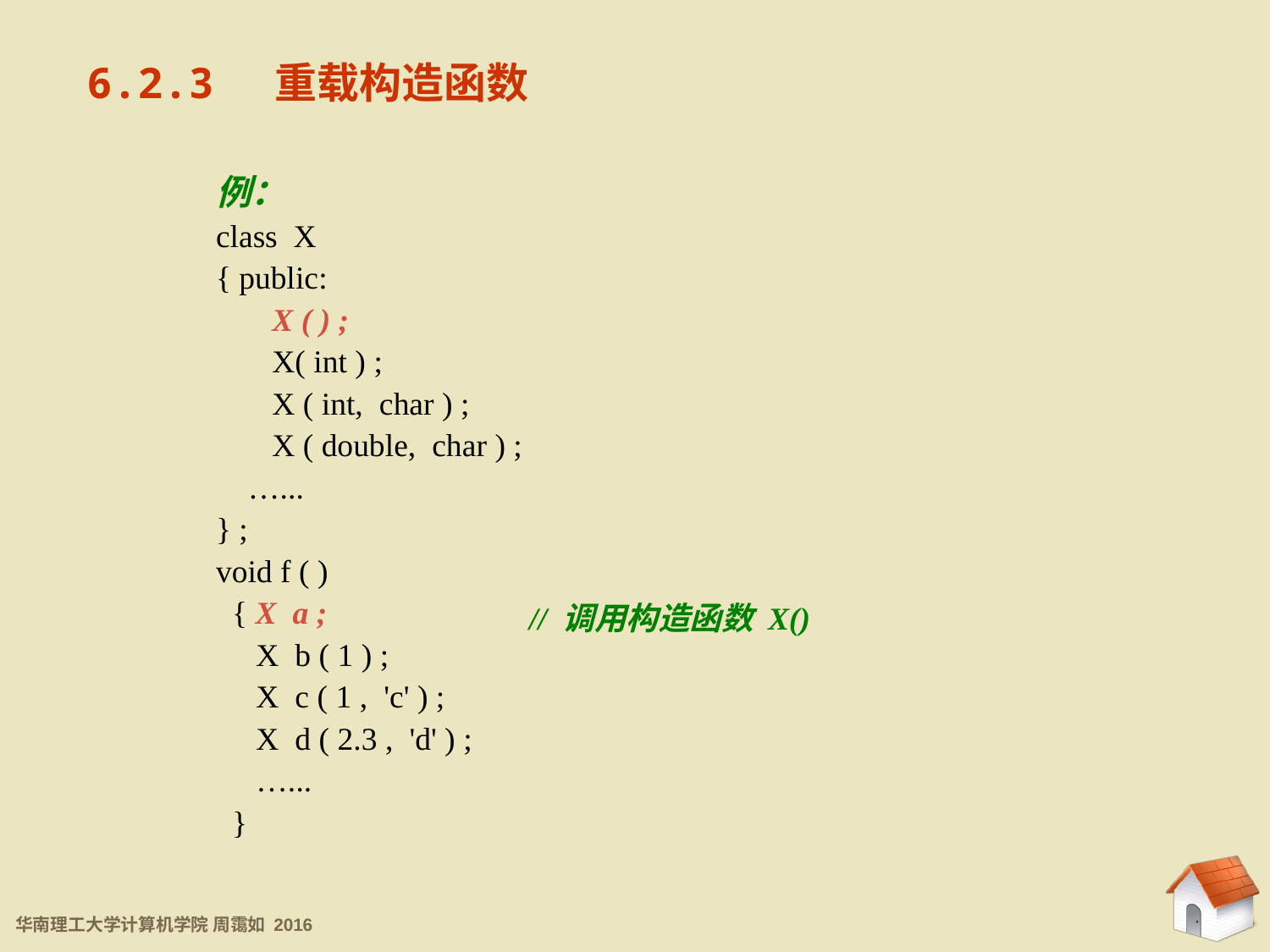

6.2.3  重载构造函数
6.2.3  重载构造函数
例：
class  X
{ public:
       X ( ) ;
       X( int ) ;
       X ( int,  char ) ;
       X ( double,  char ) ;
    …...
} ;
void f ( )
  { X  a ;
     X  b ( 1 ) ;
     X  c ( 1 ,  'c' ) ;
     X  d ( 2.3 ,  'd' ) ;
     …...
  }
// 调用构造函数 X()